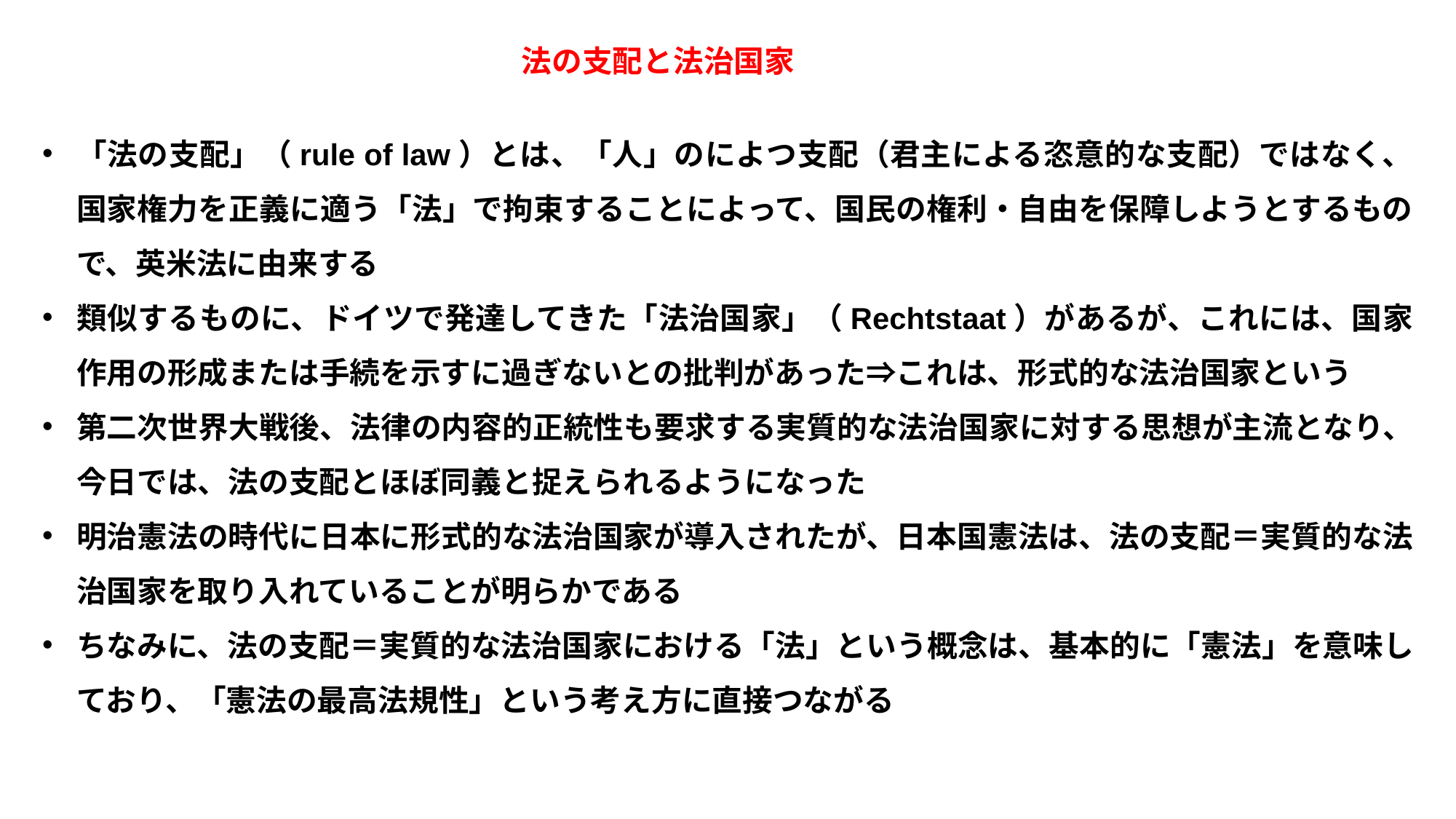

法の支配と法治国家
「法の支配」（rule of law）とは、「人」のによつ支配（君主による恣意的な支配）ではなく、国家権力を正義に適う「法」で拘束することによって、国民の権利・自由を保障しようとするもので、英米法に由来する
類似するものに、ドイツで発達してきた「法治国家」（Rechtstaat）があるが、これには、国家作用の形成または手続を示すに過ぎないとの批判があった⇒これは、形式的な法治国家という
第二次世界大戦後、法律の内容的正統性も要求する実質的な法治国家に対する思想が主流となり、今日では、法の支配とほぼ同義と捉えられるようになった
明治憲法の時代に日本に形式的な法治国家が導入されたが、日本国憲法は、法の支配＝実質的な法治国家を取り入れていることが明らかである
ちなみに、法の支配＝実質的な法治国家における「法」という概念は、基本的に「憲法」を意味しており、「憲法の最高法規性」という考え方に直接つながる